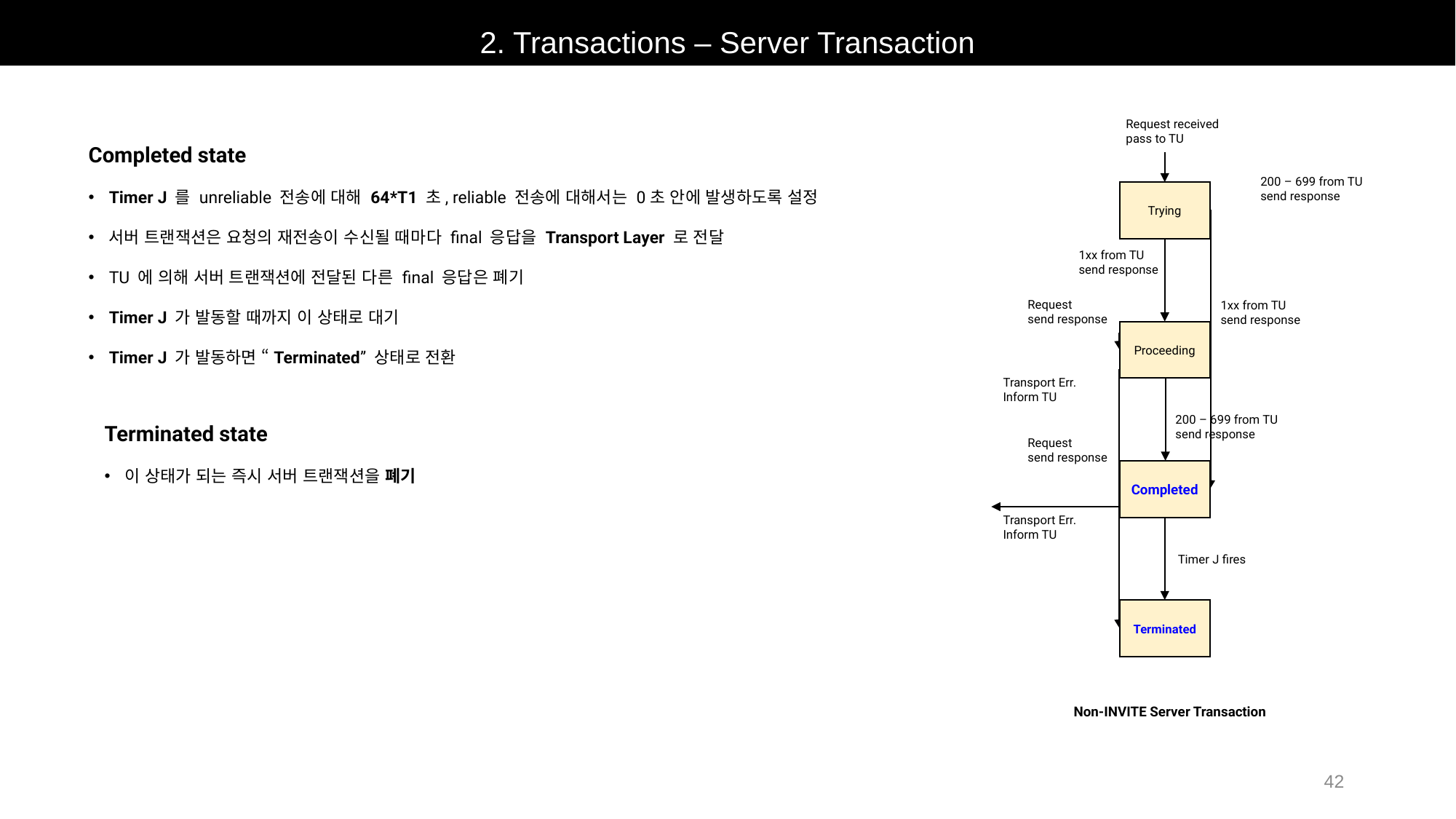

# 2. Transactions – Server Transaction
Completed state
Timer J 를 unreliable 전송에 대해 64*T1 초, reliable 전송에 대해서는 0초 안에 발생하도록 설정
서버 트랜잭션은 요청의 재전송이 수신될 때마다 final 응답을 Transport Layer 로 전달
TU 에 의해 서버 트랜잭션에 전달된 다른 final 응답은 폐기
Timer J 가 발동할 때까지 이 상태로 대기
Timer J 가 발동하면 “Terminated” 상태로 전환

Request received
pass to TU
200 – 699 from TU
send response
Trying
1xx from TU
send response
Request
send response
1xx from TU
send response
Proceeding
Transport Err.
Inform TU
Terminated state
이 상태가 되는 즉시 서버 트랜잭션을 폐기
200 – 699 from TU
send response
Request
send response
Completed
Transport Err.
Inform TU
Timer J fires
Terminated
Non-INVITE Server Transaction
42